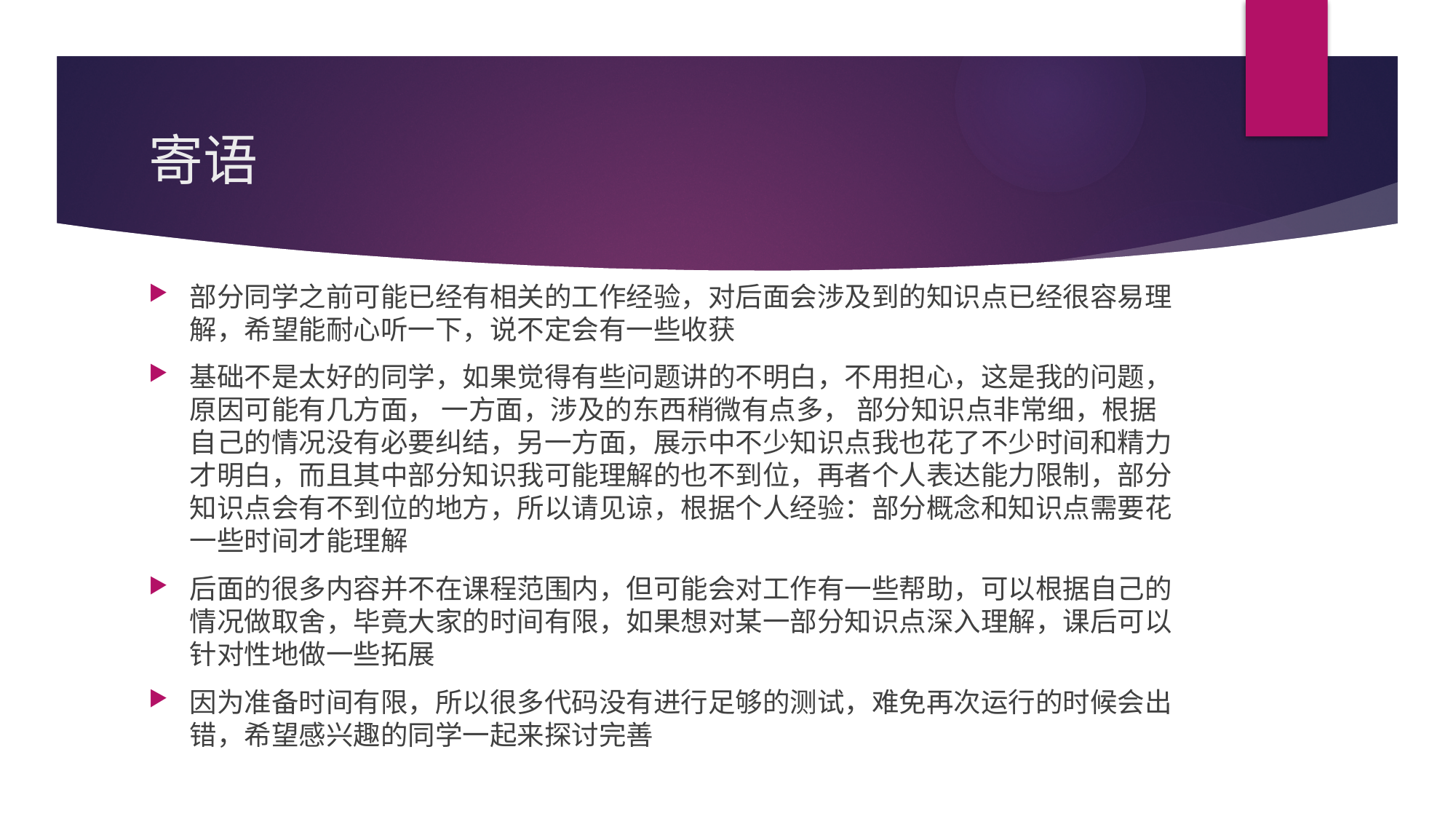

# 寄语
部分同学之前可能已经有相关的工作经验，对后面会涉及到的知识点已经很容易理解，希望能耐心听一下，说不定会有一些收获
基础不是太好的同学，如果觉得有些问题讲的不明白，不用担心，这是我的问题，原因可能有几方面， 一方面，涉及的东西稍微有点多， 部分知识点非常细，根据自己的情况没有必要纠结，另一方面，展示中不少知识点我也花了不少时间和精力才明白，而且其中部分知识我可能理解的也不到位，再者个人表达能力限制，部分知识点会有不到位的地方，所以请见谅，根据个人经验：部分概念和知识点需要花一些时间才能理解
后面的很多内容并不在课程范围内，但可能会对工作有一些帮助，可以根据自己的情况做取舍，毕竟大家的时间有限，如果想对某一部分知识点深入理解，课后可以针对性地做一些拓展
因为准备时间有限，所以很多代码没有进行足够的测试，难免再次运行的时候会出错，希望感兴趣的同学一起来探讨完善